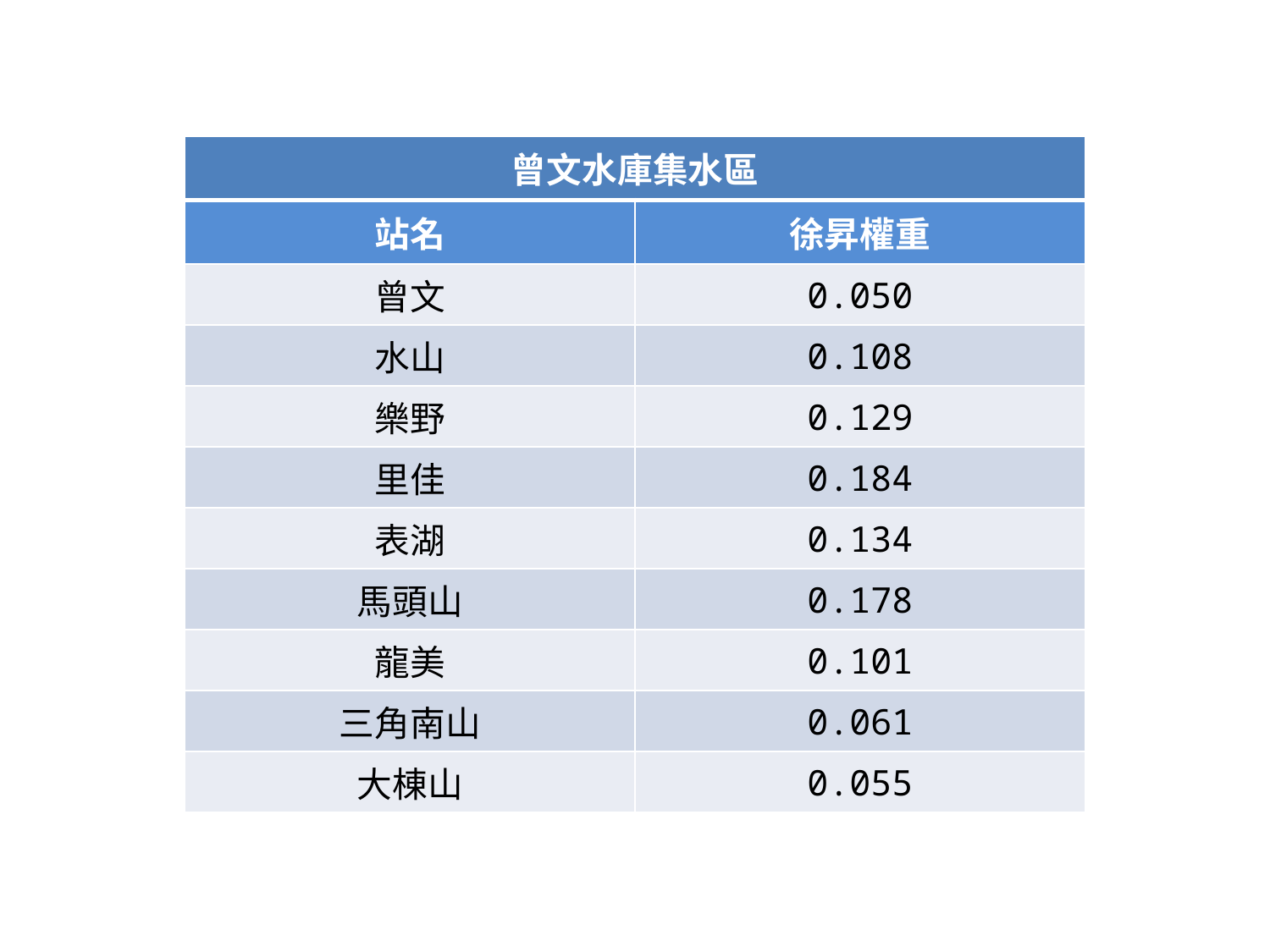

| 曾文水庫集水區 |  |
| --- | --- |
| 站名 | 徐昇權重 |
| 曾文 | 0.050 |
| 水山 | 0.108 |
| 樂野 | 0.129 |
| 里佳 | 0.184 |
| 表湖 | 0.134 |
| 馬頭山 | 0.178 |
| 龍美 | 0.101 |
| 三角南山 | 0.061 |
| 大棟山 | 0.055 |